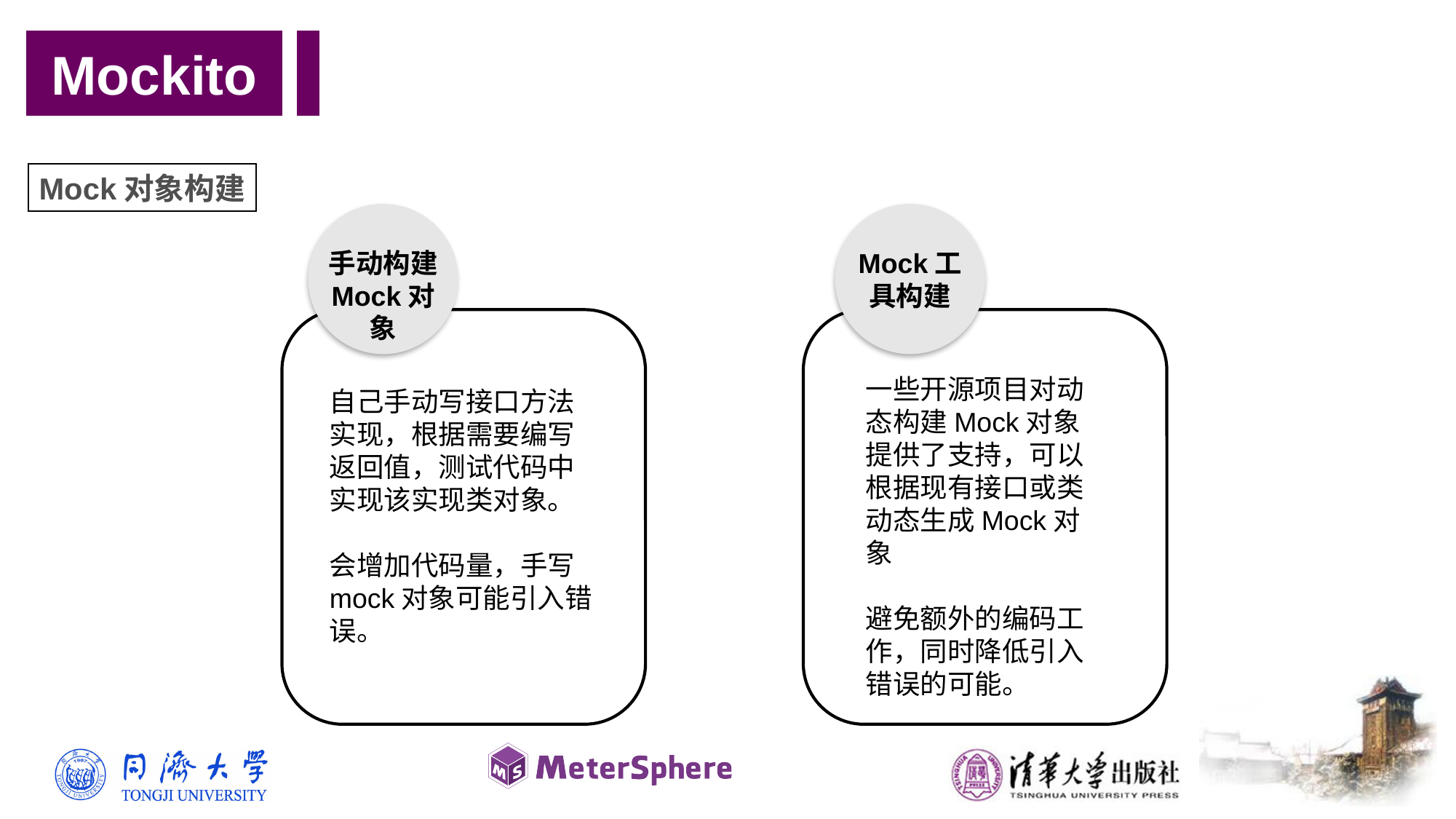

Mockito
Mock对象构建

Mock工具构建

手动构建
Mock对象

一些开源项目对动态构建Mock对象提供了支持，可以根据现有接口或类动态生成Mock对象

避免额外的编码工作，同时降低引入错误的可能。
自己手动写接口方法实现，根据需要编写返回值，测试代码中实现该实现类对象。

会增加代码量，手写mock对象可能引入错误。